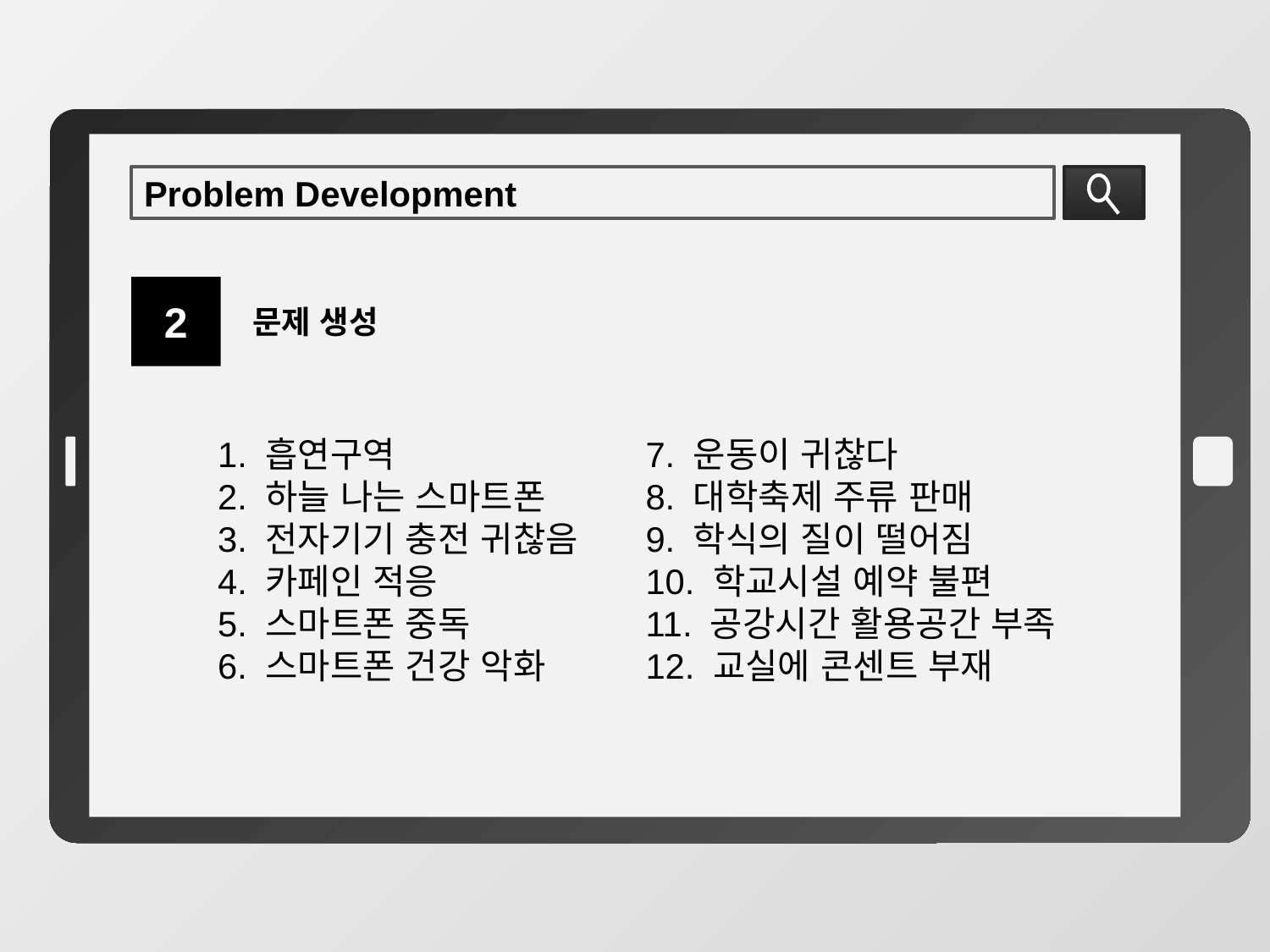

Problem Development

2
문제 생성
1. 흡연구역
2. 하늘 나는 스마트폰
3. 전자기기 충전 귀찮음
4. 카페인 적응
5. 스마트폰 중독
6. 스마트폰 건강 악화
7. 운동이 귀찮다
8. 대학축제 주류 판매
9. 학식의 질이 떨어짐
10. 학교시설 예약 불편
11. 공강시간 활용공간 부족
12. 교실에 콘센트 부재